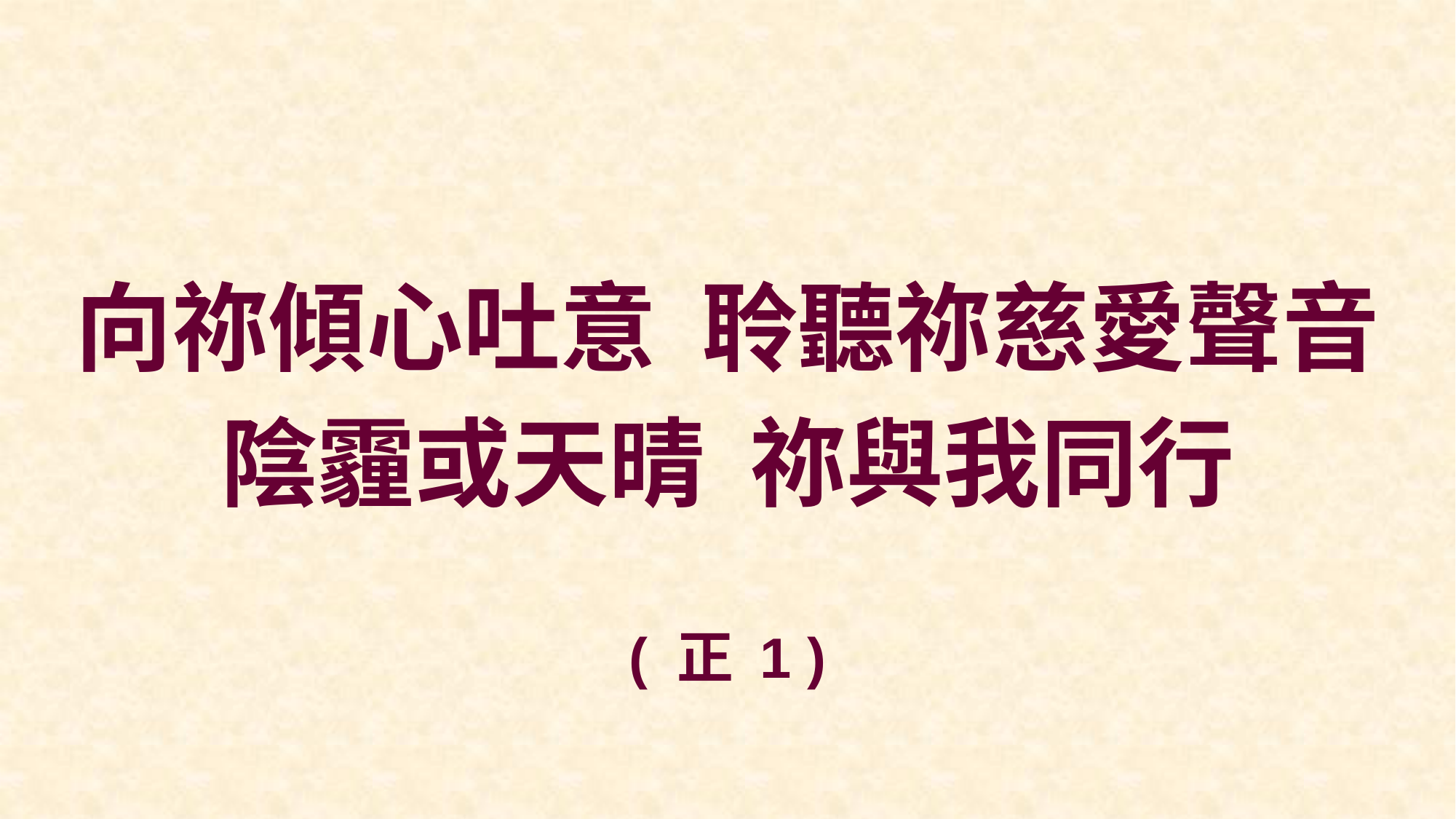

向祢傾心吐意  聆聽祢慈愛聲音
陰霾或天晴  祢與我同行
( 正 1 )